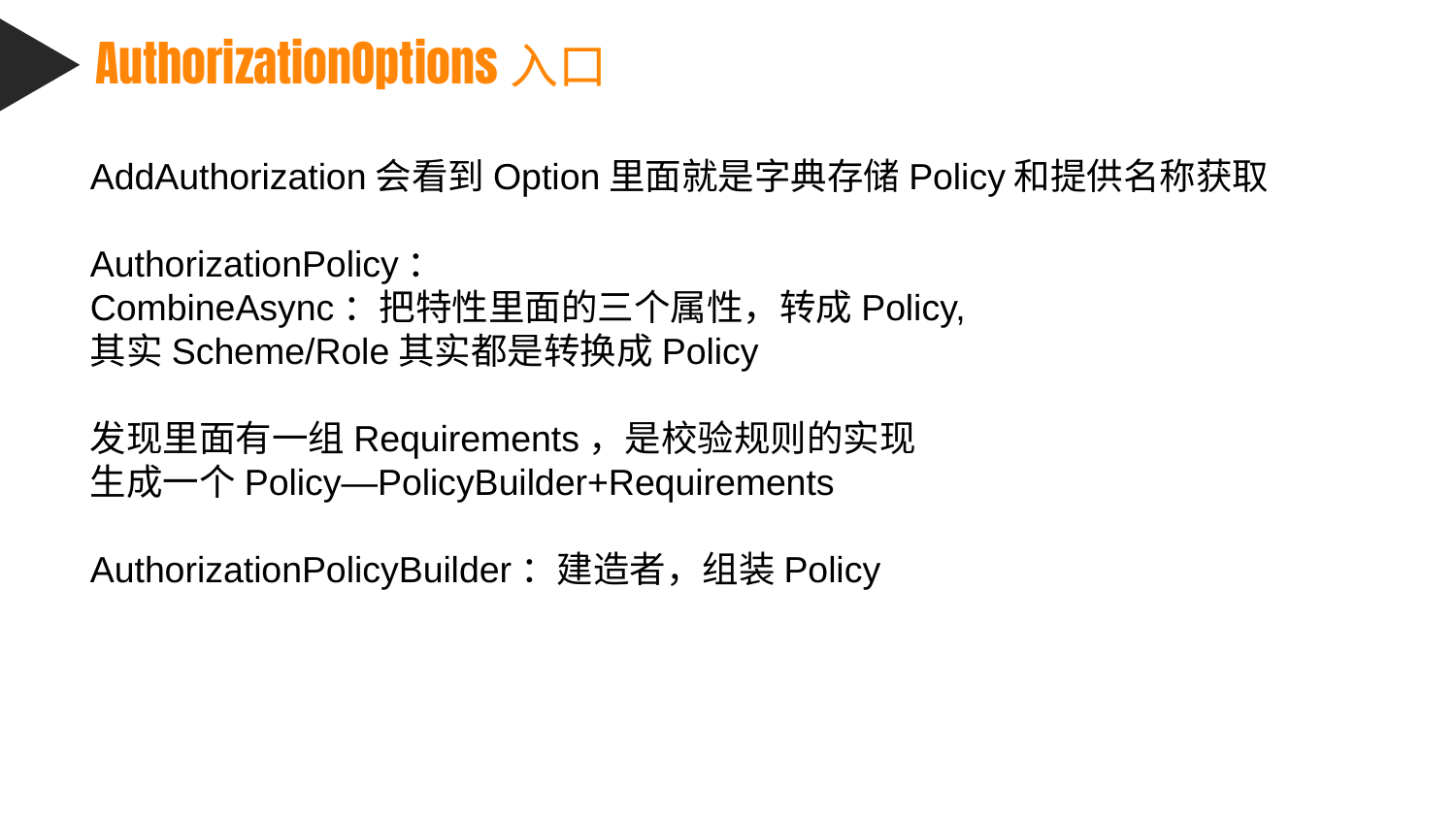

AuthorizationOptions入口
AddAuthorization会看到Option里面就是字典存储Policy和提供名称获取

AuthorizationPolicy：
CombineAsync：把特性里面的三个属性，转成Policy,
其实Scheme/Role其实都是转换成Policy

发现里面有一组Requirements，是校验规则的实现
生成一个Policy—PolicyBuilder+Requirements

AuthorizationPolicyBuilder：建造者，组装Policy